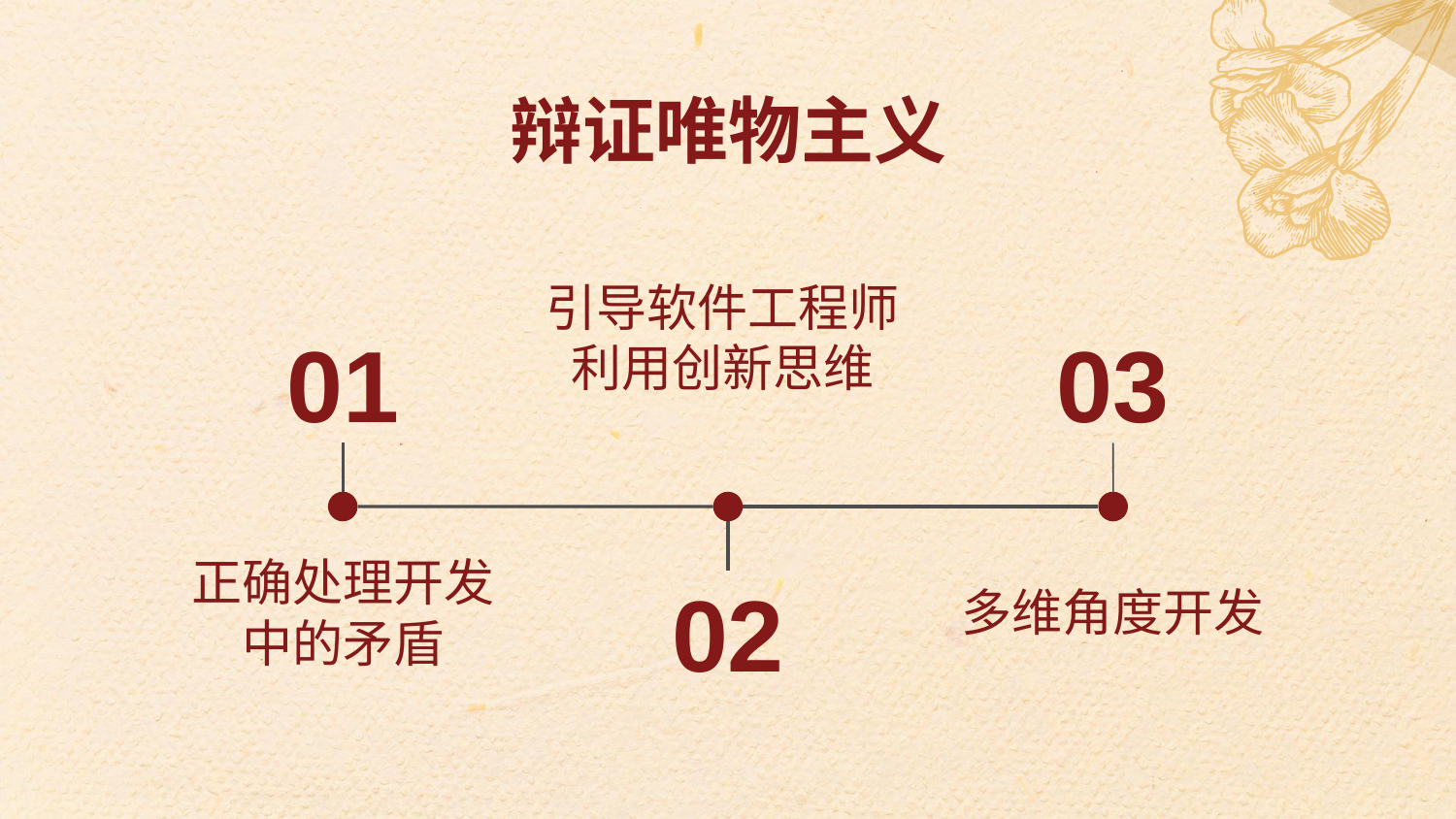

# 辩证唯物主义
引导软件工程师利用创新思维
01
03

02
正确处理开发中的矛盾
多维角度开发